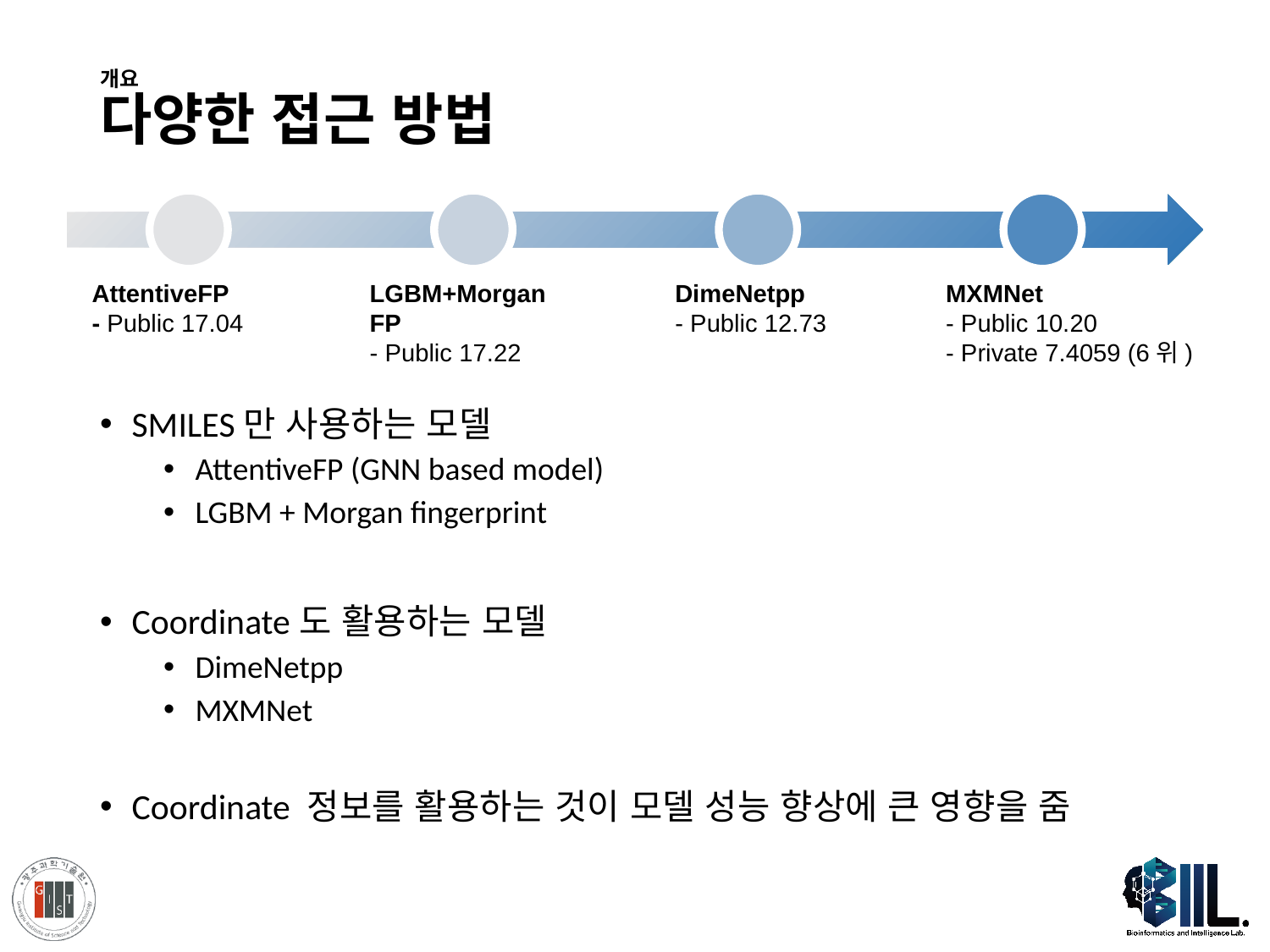

# 개요 다양한 접근 방법

AttentiveFP
- Public 17.04

LGBM+Morgan FP
- Public 17.22

DimeNetpp
- Public 12.73

MXMNet
- Public 10.20
- Private 7.4059 (6위)

SMILES만 사용하는 모델
AttentiveFP (GNN based model)
LGBM + Morgan fingerprint

Coordinate도 활용하는 모델
DimeNetpp
MXMNet

Coordinate 정보를 활용하는 것이 모델 성능 향상에 큰 영향을 줌
4